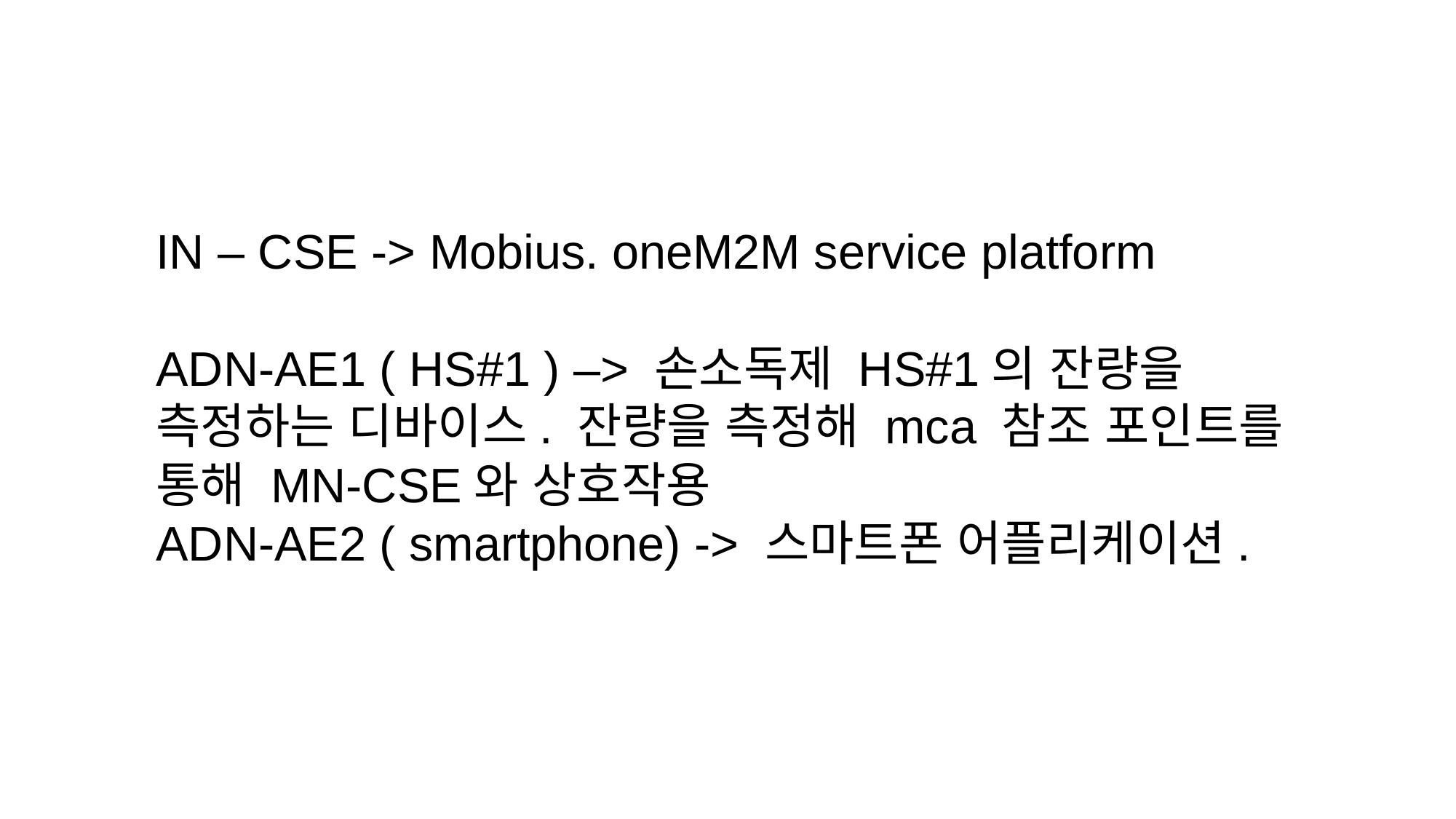

IN – CSE -> Mobius. oneM2M service platform

ADN-AE1 ( HS#1 ) –> 손소독제 HS#1의 잔량을 측정하는 디바이스. 잔량을 측정해 mca 참조 포인트를 통해 MN-CSE와 상호작용
ADN-AE2 ( smartphone) -> 스마트폰 어플리케이션.